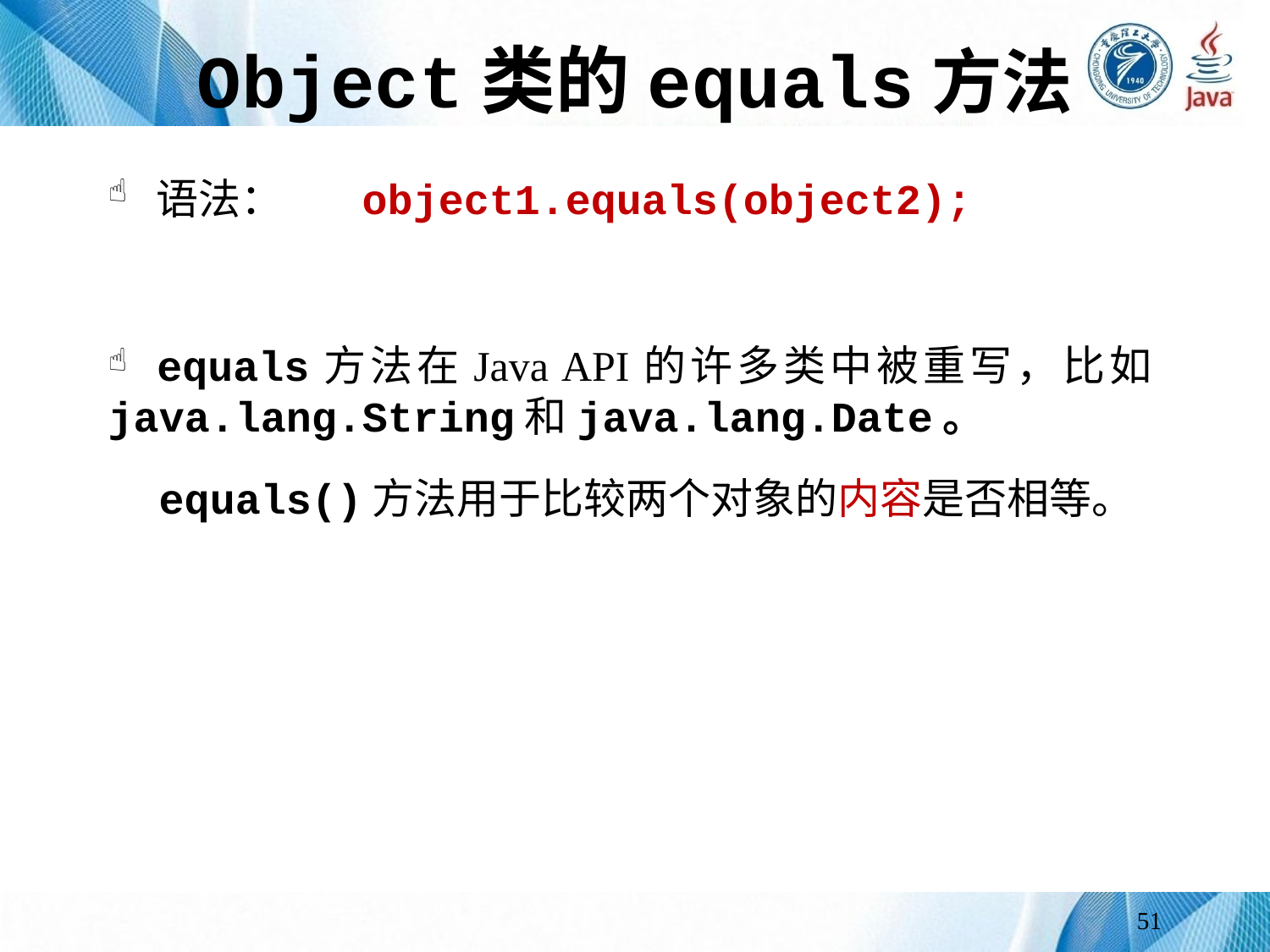

# Object类的equals方法
  语法：	object1.equals(object2);

 equals方法在Java API的许多类中被重写，比如java.lang.String和java.lang.Date。
  equals()方法用于比较两个对象的内容是否相等。

51